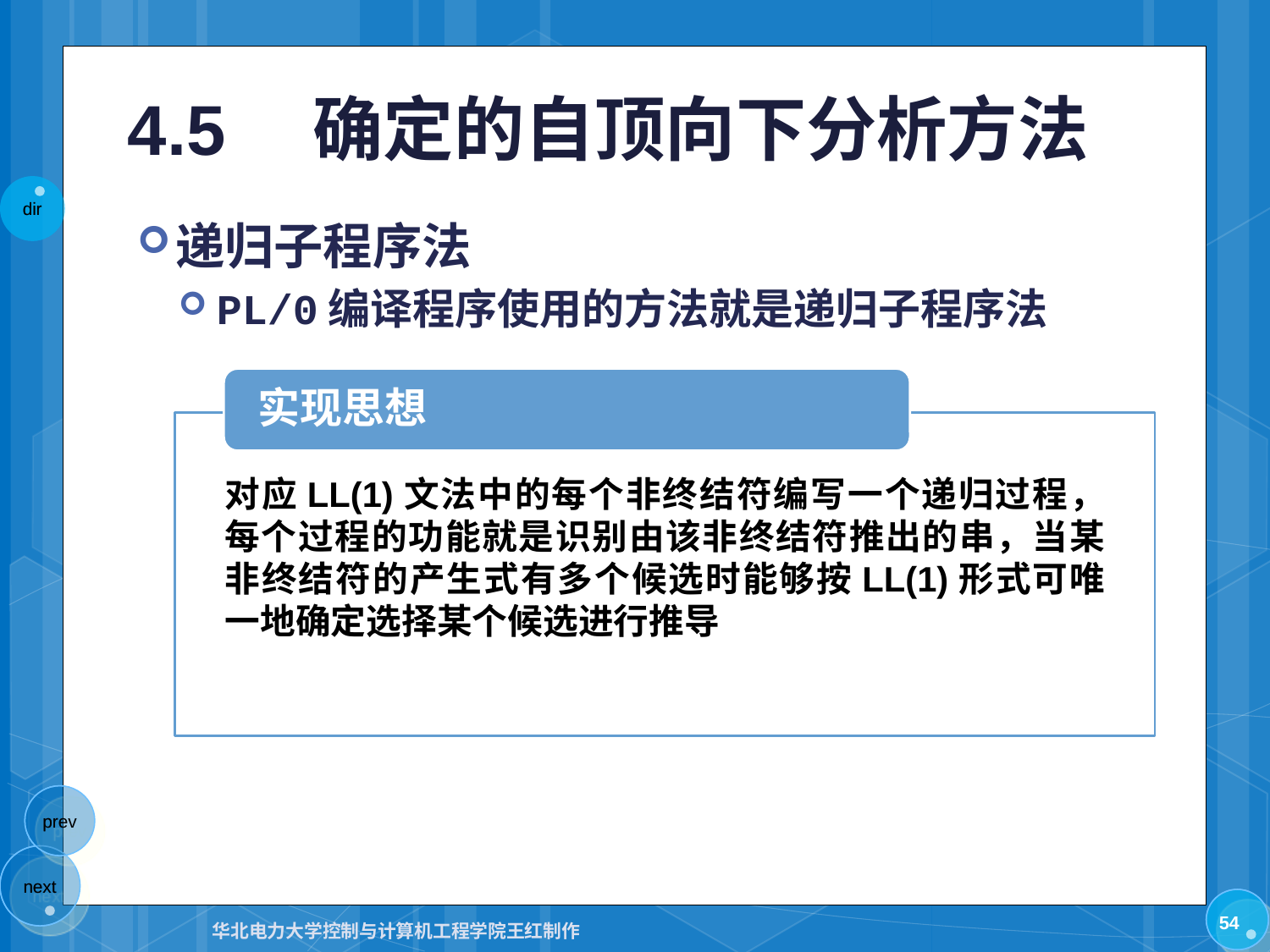

# 4.5　确定的自顶向下分析方法
递归子程序法
PL/0编译程序使用的方法就是递归子程序法
对应LL(1)文法中的每个非终结符编写一个递归过程，每个过程的功能就是识别由该非终结符推出的串，当某非终结符的产生式有多个候选时能够按LL(1)形式可唯一地确定选择某个候选进行推导
实现思想
54
华北电力大学控制与计算机工程学院王红制作